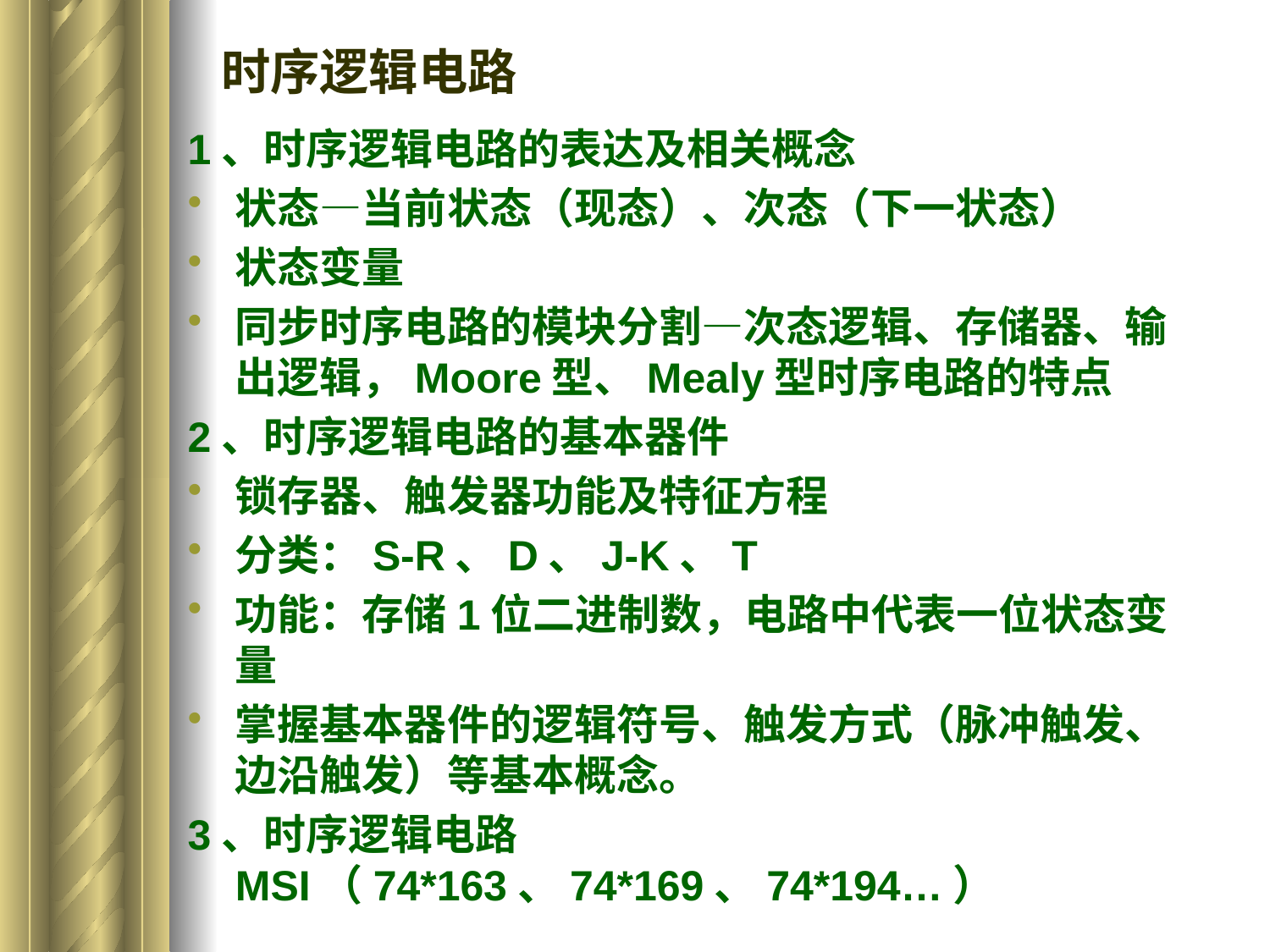

# 时序逻辑电路
1、时序逻辑电路的表达及相关概念
状态—当前状态（现态）、次态（下一状态）
状态变量
同步时序电路的模块分割—次态逻辑、存储器、输出逻辑，Moore型、Mealy型时序电路的特点
2、时序逻辑电路的基本器件
锁存器、触发器功能及特征方程
分类：S-R、D、J-K、T
功能：存储1位二进制数，电路中代表一位状态变量
掌握基本器件的逻辑符号、触发方式（脉冲触发、边沿触发）等基本概念。
3、时序逻辑电路MSI（74*163、74*169、74*194…）